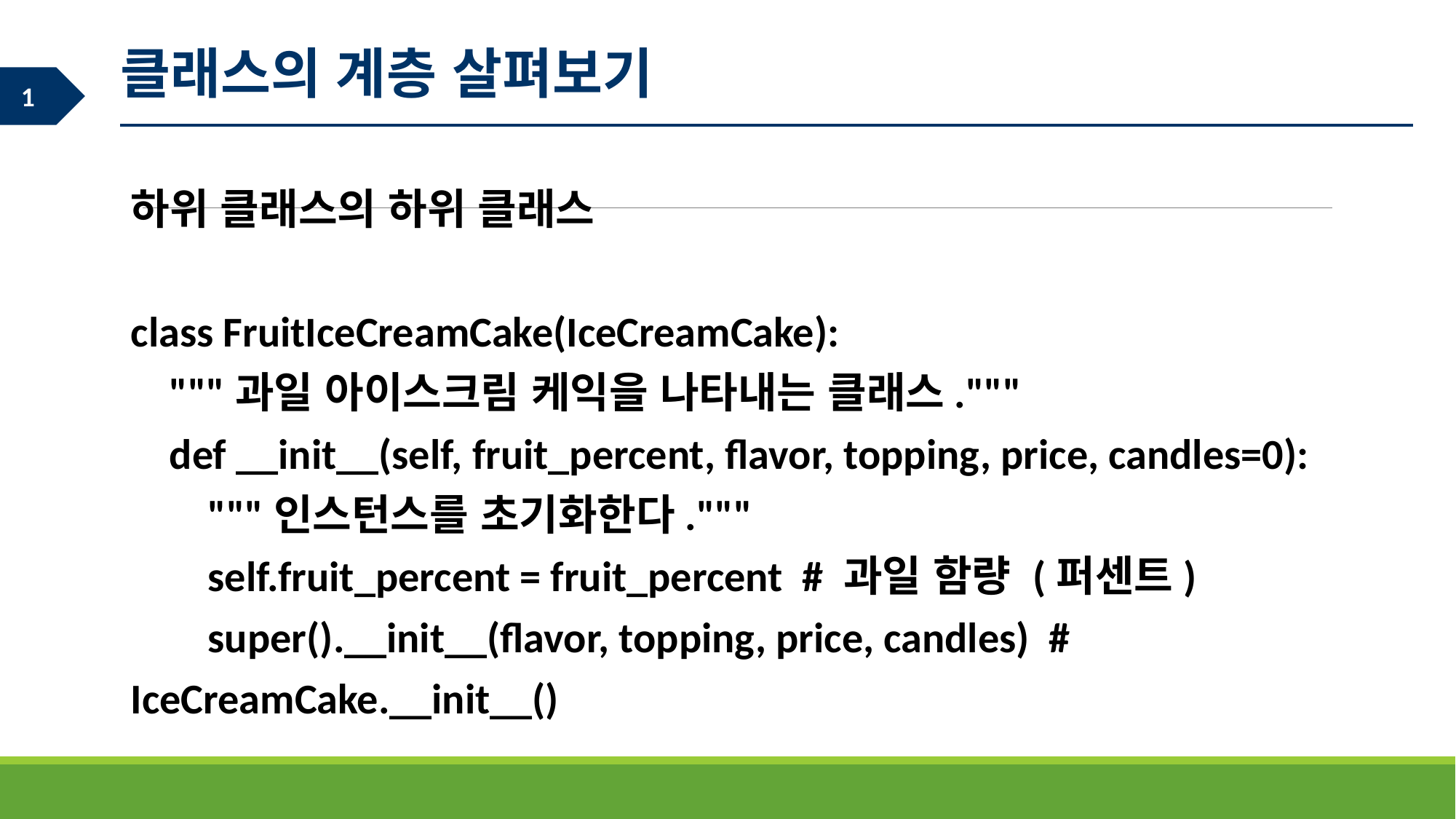

클래스의 계층 살펴보기
하위 클래스의 하위 클래스

class FruitIceCreamCake(IceCreamCake):
    """과일 아이스크림 케익을 나타내는 클래스."""
    def __init__(self, fruit_percent, flavor, topping, price, candles=0):
        """인스턴스를 초기화한다."""
        self.fruit_percent = fruit_percent  # 과일 함량 (퍼센트)
        super().__init__(flavor, topping, price, candles)  # IceCreamCake.__init__()